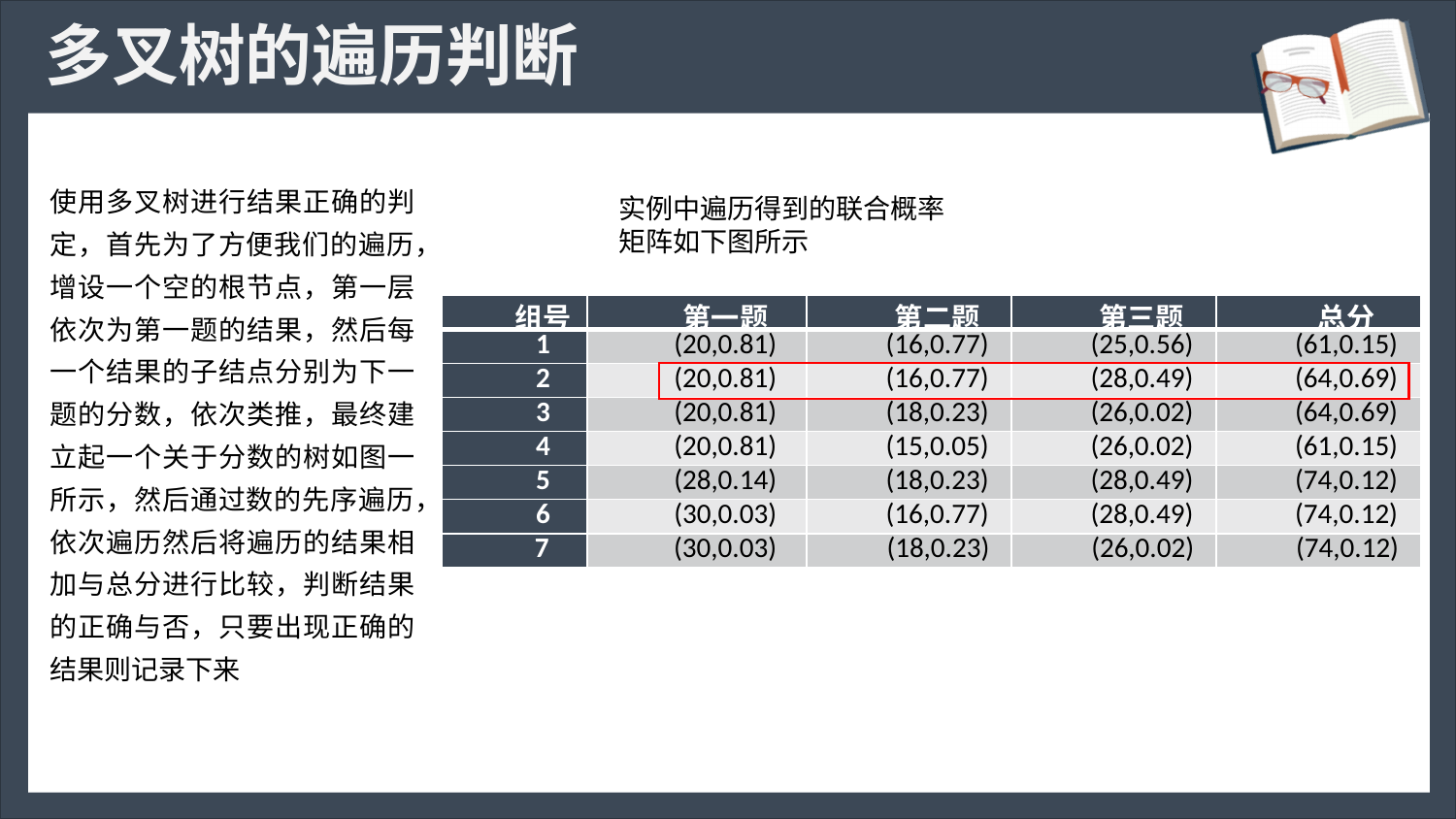

# 多叉树的遍历判断
使用多叉树进行结果正确的判定，首先为了方便我们的遍历，增设一个空的根节点，第一层依次为第一题的结果，然后每一个结果的子结点分别为下一题的分数，依次类推，最终建立起一个关于分数的树如图一所示，然后通过数的先序遍历，依次遍历然后将遍历的结果相加与总分进行比较，判断结果的正确与否，只要出现正确的结果则记录下来
实例中遍历得到的联合概率矩阵如下图所示
| 组号 | 第一题 | 第二题 | 第三题 | 总分 |
| --- | --- | --- | --- | --- |
| 1 | (20,0.81) | (16,0.77) | (25,0.56) | (61,0.15) |
| 2 | (20,0.81) | (16,0.77) | (28,0.49) | (64,0.69) |
| 3 | (20,0.81) | (18,0.23) | (26,0.02) | (64,0.69) |
| 4 | (20,0.81) | (15,0.05) | (26,0.02) | (61,0.15) |
| 5 | (28,0.14) | (18,0.23) | (28,0.49) | (74,0.12) |
| 6 | (30,0.03) | (16,0.77) | (28,0.49) | (74,0.12) |
| 7 | (30,0.03) | (18,0.23) | (26,0.02) | (74,0.12) |